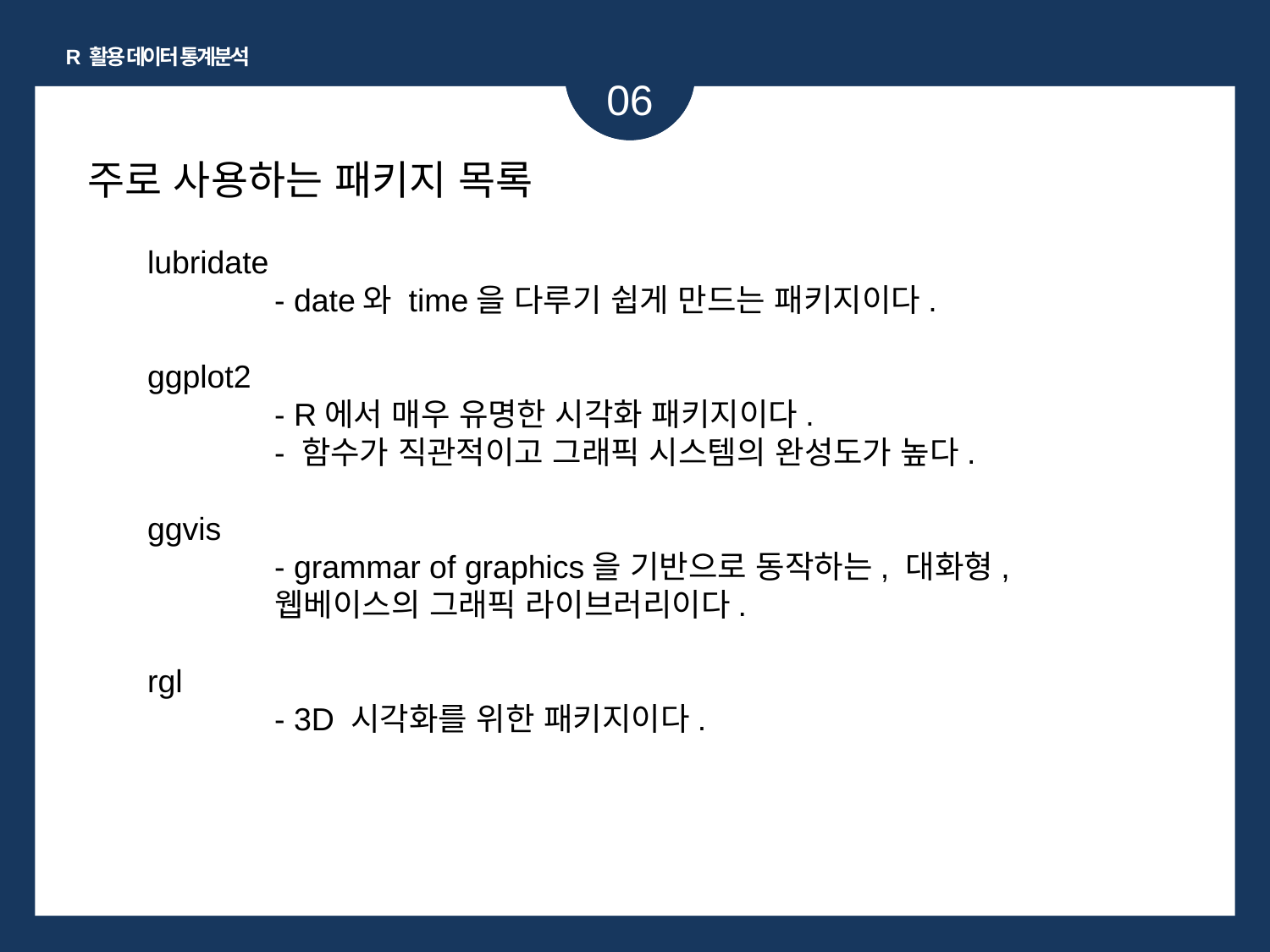

R 활용 데이터 통계분석
06
주로 사용하는 패키지 목록
lubridate
	- date와 time을 다루기 쉽게 만드는 패키지이다.

ggplot2
	- R에서 매우 유명한 시각화 패키지이다.
	- 함수가 직관적이고 그래픽 시스템의 완성도가 높다.

ggvis
	- grammar of graphics을 기반으로 동작하는, 대화형,
	웹베이스의 그래픽 라이브러리이다.

rgl
	- 3D 시각화를 위한 패키지이다.